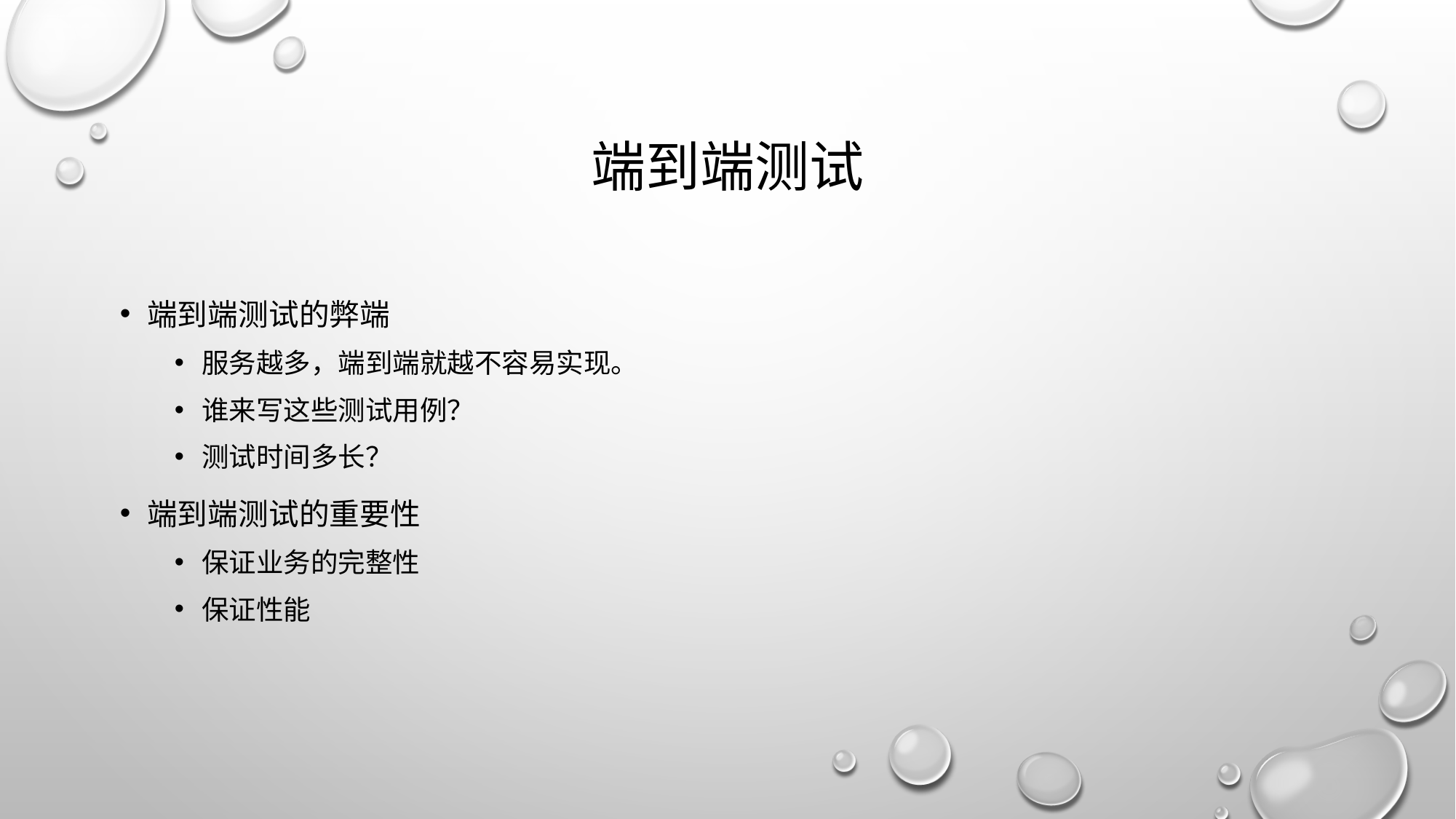

# 端到端测试
端到端测试的弊端
服务越多，端到端就越不容易实现。
谁来写这些测试用例？
测试时间多长？
端到端测试的重要性
保证业务的完整性
保证性能